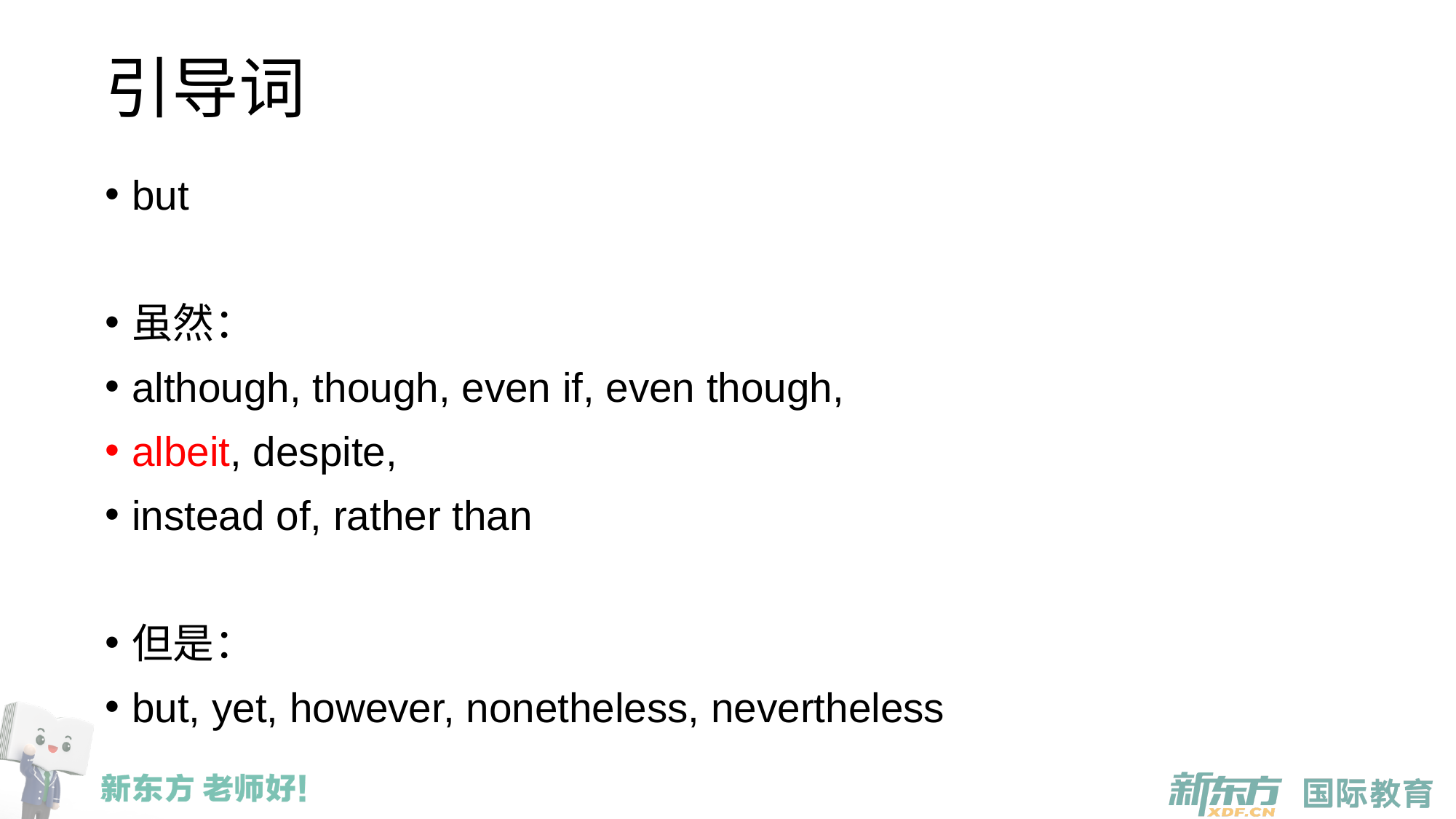

# 引导词
but

虽然：
although, though, even if, even though,
albeit, despite,
instead of, rather than

但是：
but, yet, however, nonetheless, nevertheless